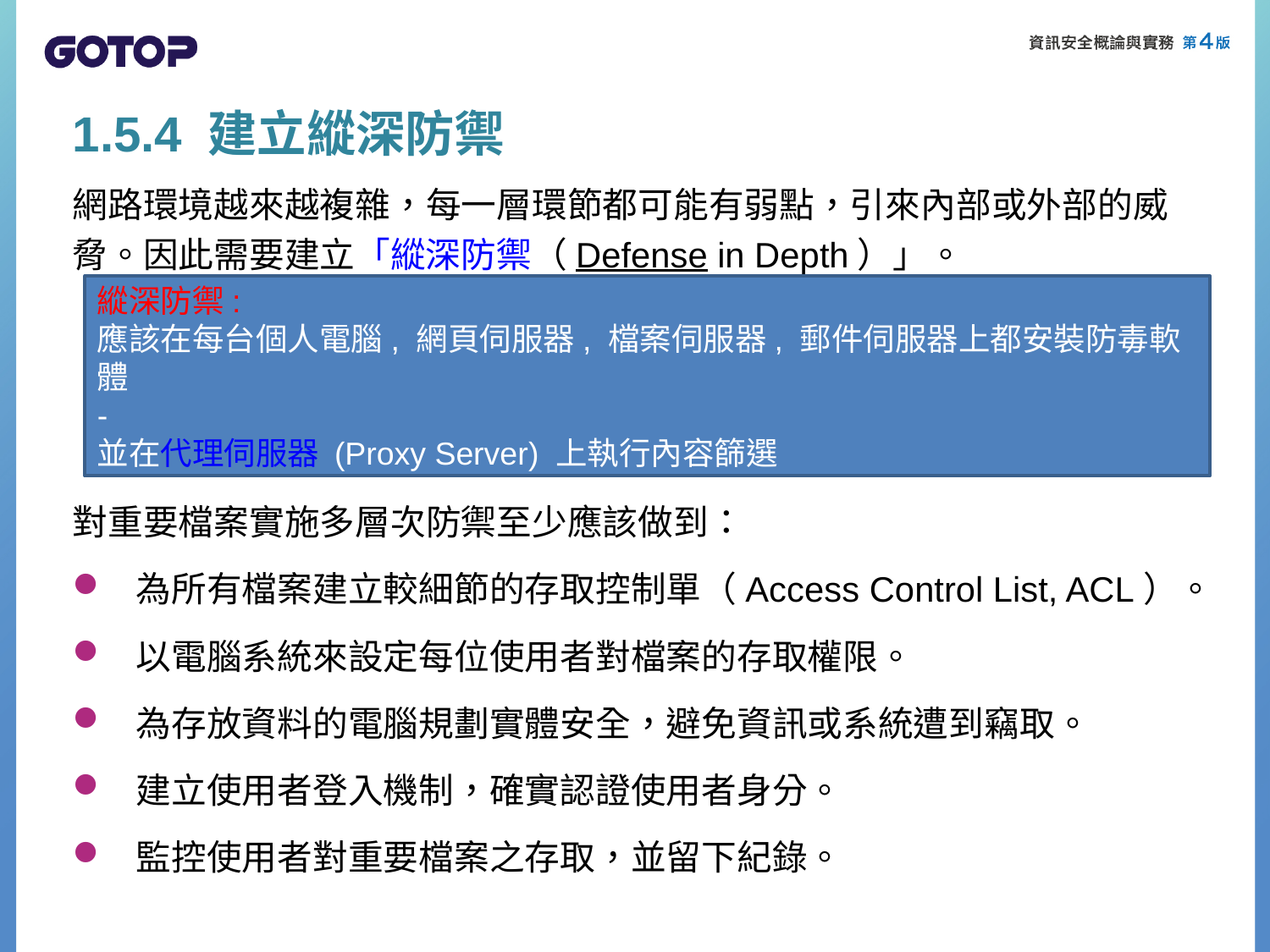

1.5.4 建立縱深防禦
網路環境越來越複雜，每一層環節都可能有弱點，引來內部或外部的威脅。因此需要建立「縱深防禦（Defense in Depth）」。

對重要檔案實施多層次防禦至少應該做到：
為所有檔案建立較細節的存取控制單（Access Control List, ACL）。
以電腦系統來設定每位使用者對檔案的存取權限。
為存放資料的電腦規劃實體安全，避免資訊或系統遭到竊取。
建立使用者登入機制，確實認證使用者身分。
監控使用者對重要檔案之存取，並留下紀錄。
縱深防禦:
應該在每台個人電腦, 網頁伺服器, 檔案伺服器, 郵件伺服器上都安裝防毒軟體
-
並在代理伺服器 (Proxy Server) 上執行內容篩選